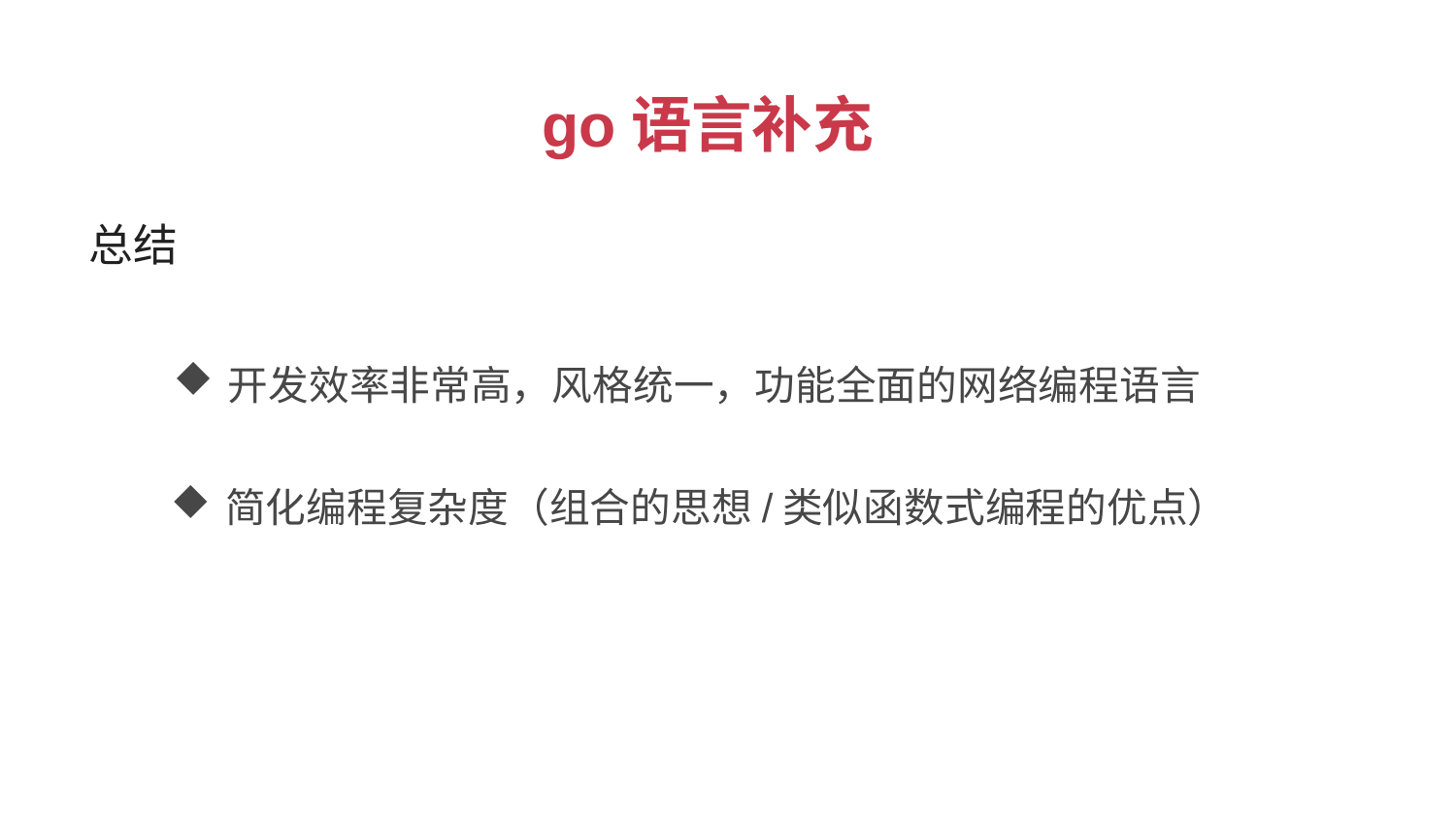

go语言补充
总结
开发效率非常高，风格统一，功能全面的网络编程语言
简化编程复杂度（组合的思想/类似函数式编程的优点）